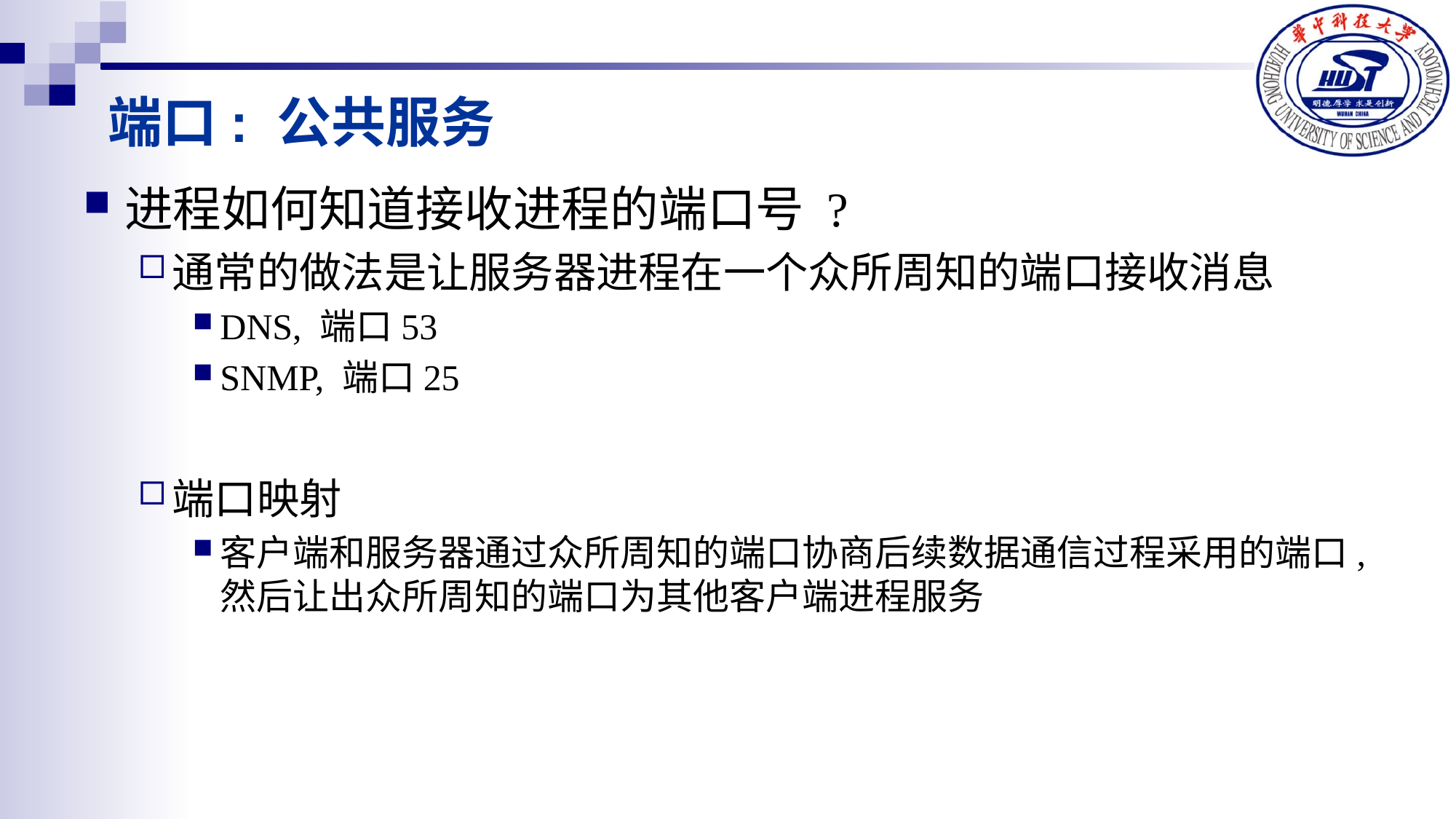

# 端口: 公共服务
进程如何知道接收进程的端口号 ?
通常的做法是让服务器进程在一个众所周知的端口接收消息
DNS, 端口53
SNMP, 端口25

端口映射
客户端和服务器通过众所周知的端口协商后续数据通信过程采用的端口, 然后让出众所周知的端口为其他客户端进程服务